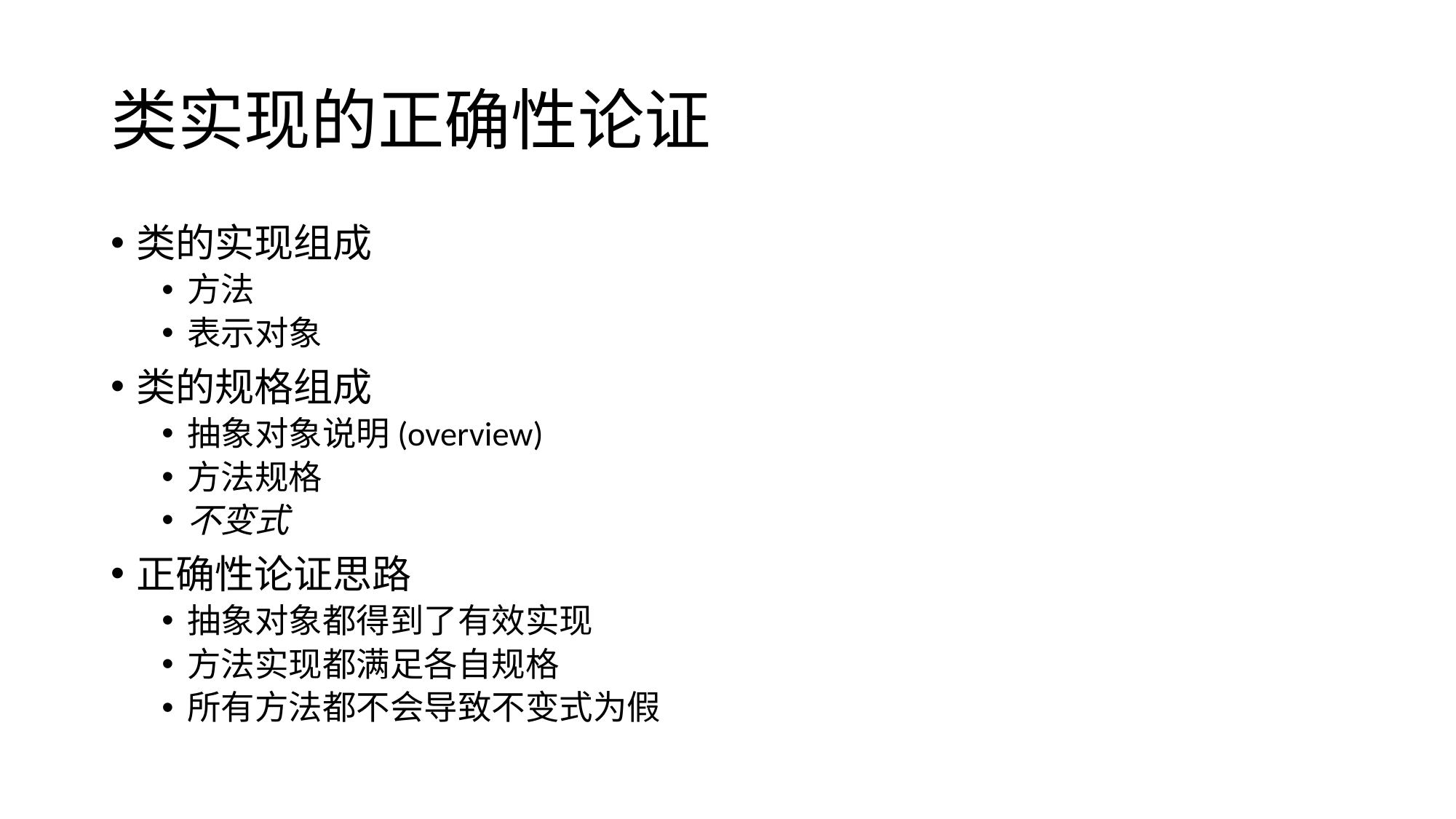

# 类实现的正确性论证
类的实现组成
方法
表示对象
类的规格组成
抽象对象说明(overview)
方法规格
不变式
正确性论证思路
抽象对象都得到了有效实现
方法实现都满足各自规格
所有方法都不会导致不变式为假